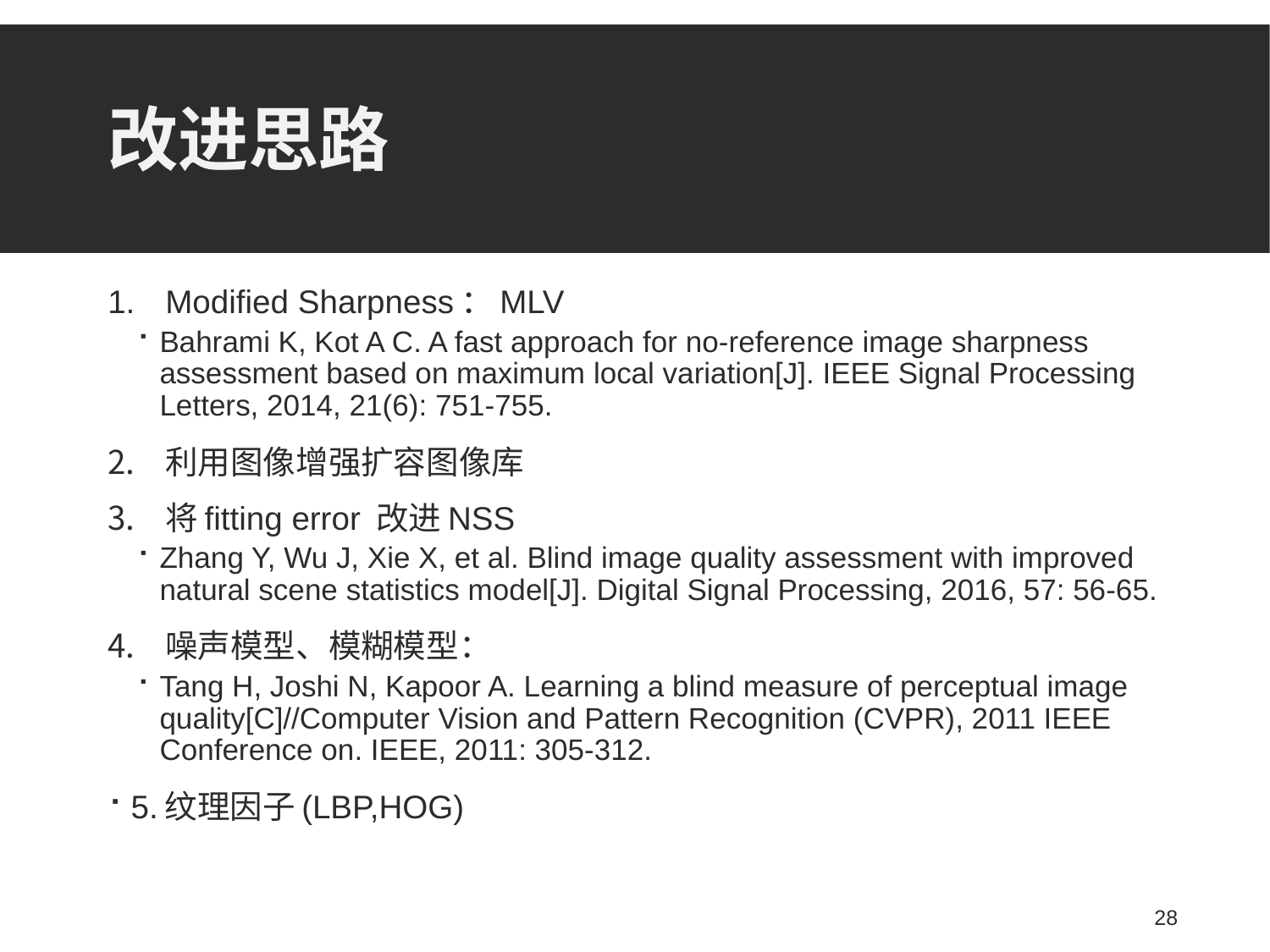

# 改进思路
Modified Sharpness：MLV
Bahrami K, Kot A C. A fast approach for no-reference image sharpness assessment based on maximum local variation[J]. IEEE Signal Processing Letters, 2014, 21(6): 751-755.
利用图像增强扩容图像库
将fitting error 改进NSS
Zhang Y, Wu J, Xie X, et al. Blind image quality assessment with improved natural scene statistics model[J]. Digital Signal Processing, 2016, 57: 56-65.
噪声模型、模糊模型：
Tang H, Joshi N, Kapoor A. Learning a blind measure of perceptual image quality[C]//Computer Vision and Pattern Recognition (CVPR), 2011 IEEE Conference on. IEEE, 2011: 305-312.
5.纹理因子(LBP,HOG)

28